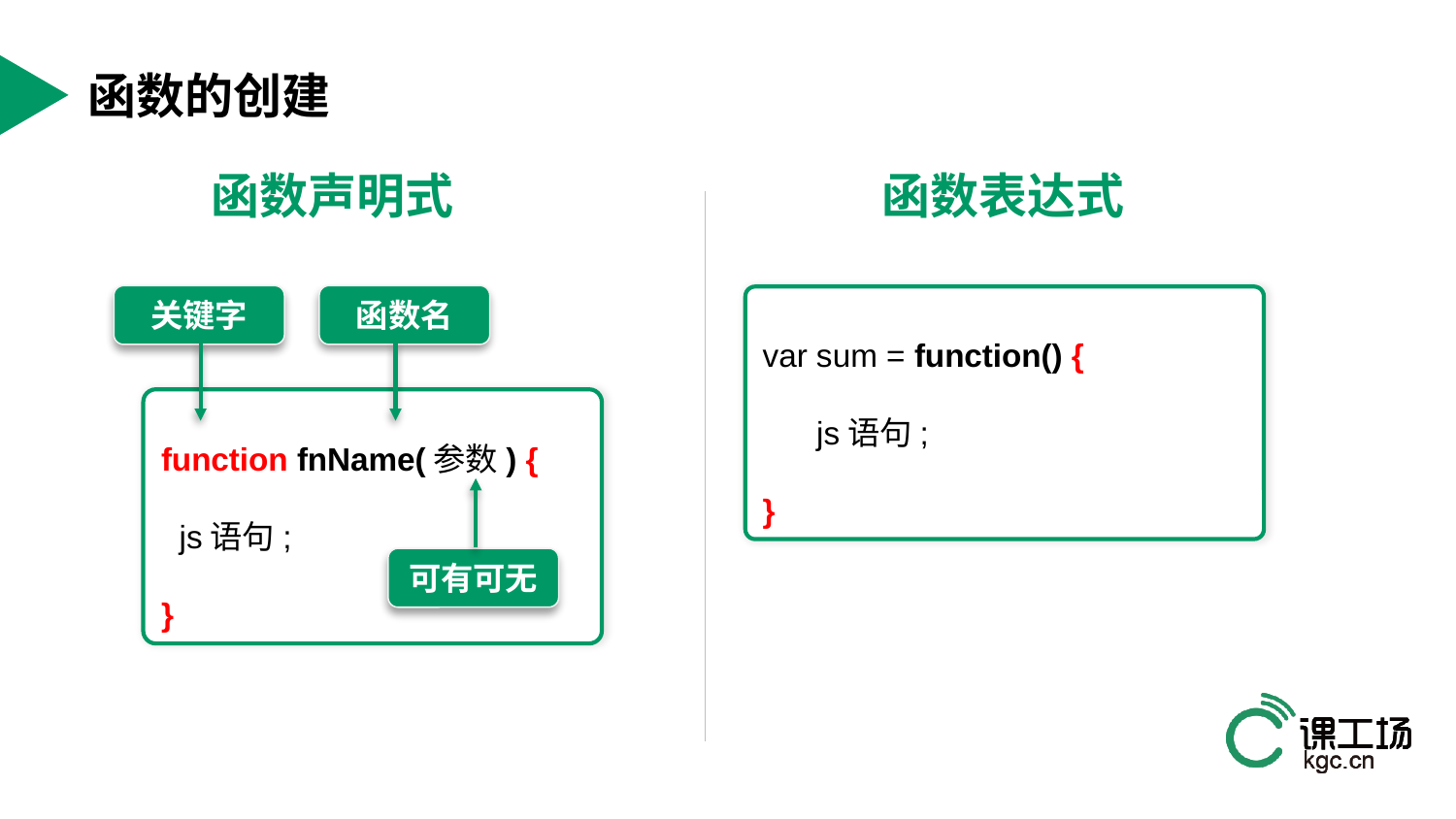

函数的创建
函数声明式
函数表达式
函数名
关键字
var sum = function() {
      js语句;
}
function fnName(参数) {
  js语句;
}
可有可无